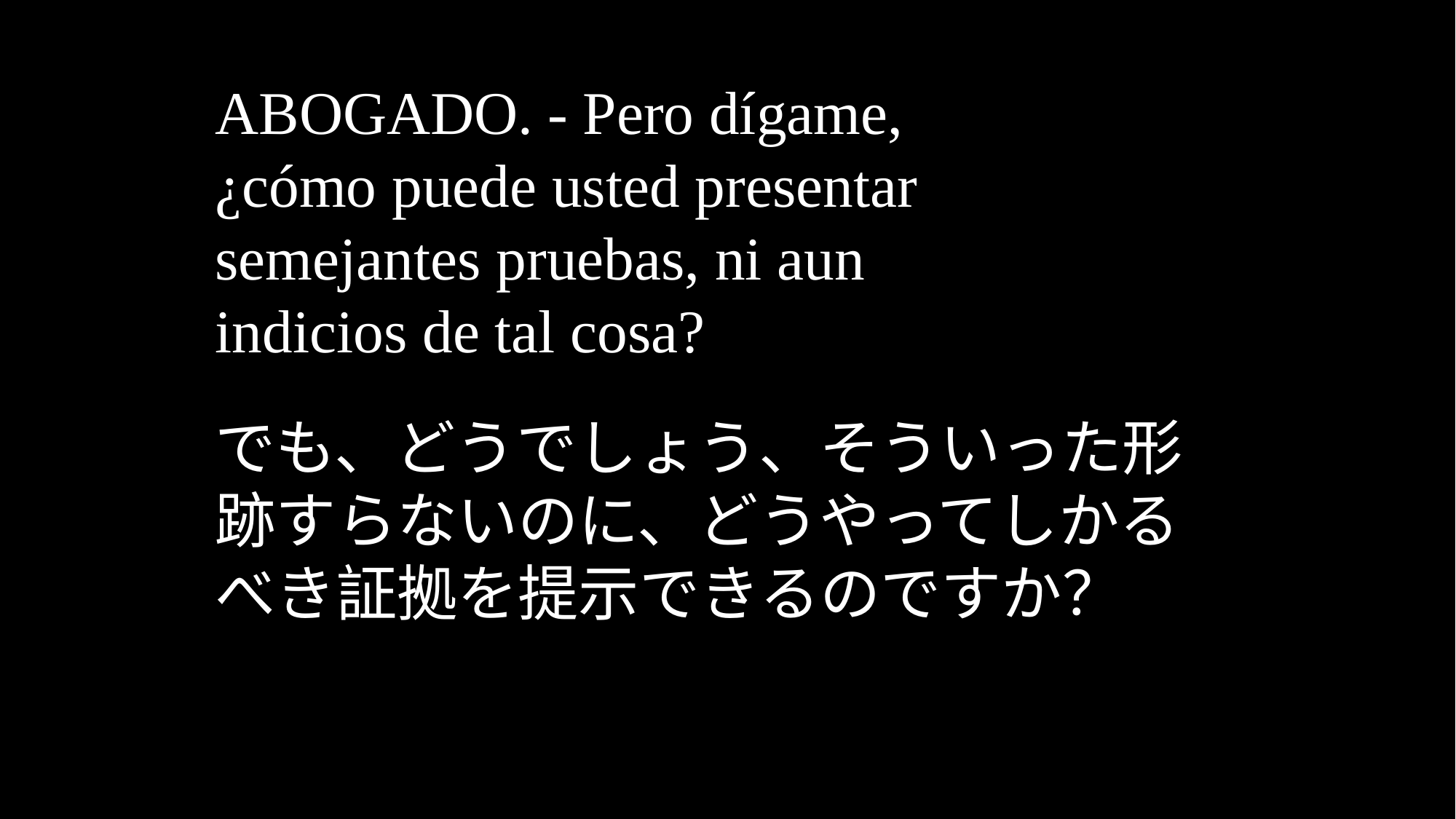

ABOGADO. - Pero dígame, ¿cómo puede usted presentar semejantes pruebas, ni aun indicios de tal cosa?

でも、どうでしょう、そういった形跡すらないのに、どうやってしかるべき証拠を提示できるのですか？